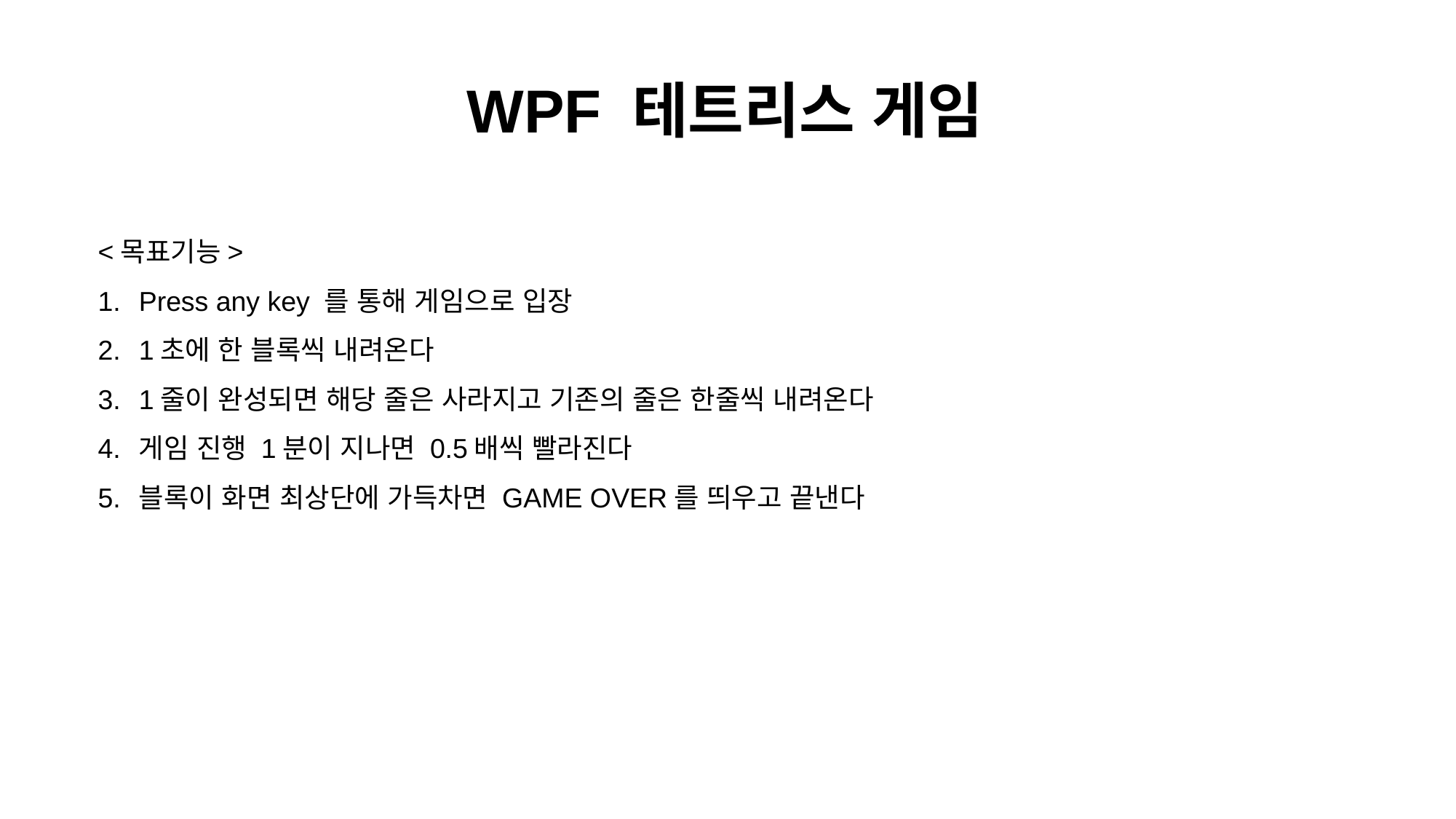

WPF 테트리스 게임
<목표기능>
Press any key 를 통해 게임으로 입장
1초에 한 블록씩 내려온다
1줄이 완성되면 해당 줄은 사라지고 기존의 줄은 한줄씩 내려온다
게임 진행 1분이 지나면 0.5배씩 빨라진다
블록이 화면 최상단에 가득차면 GAME OVER를 띄우고 끝낸다